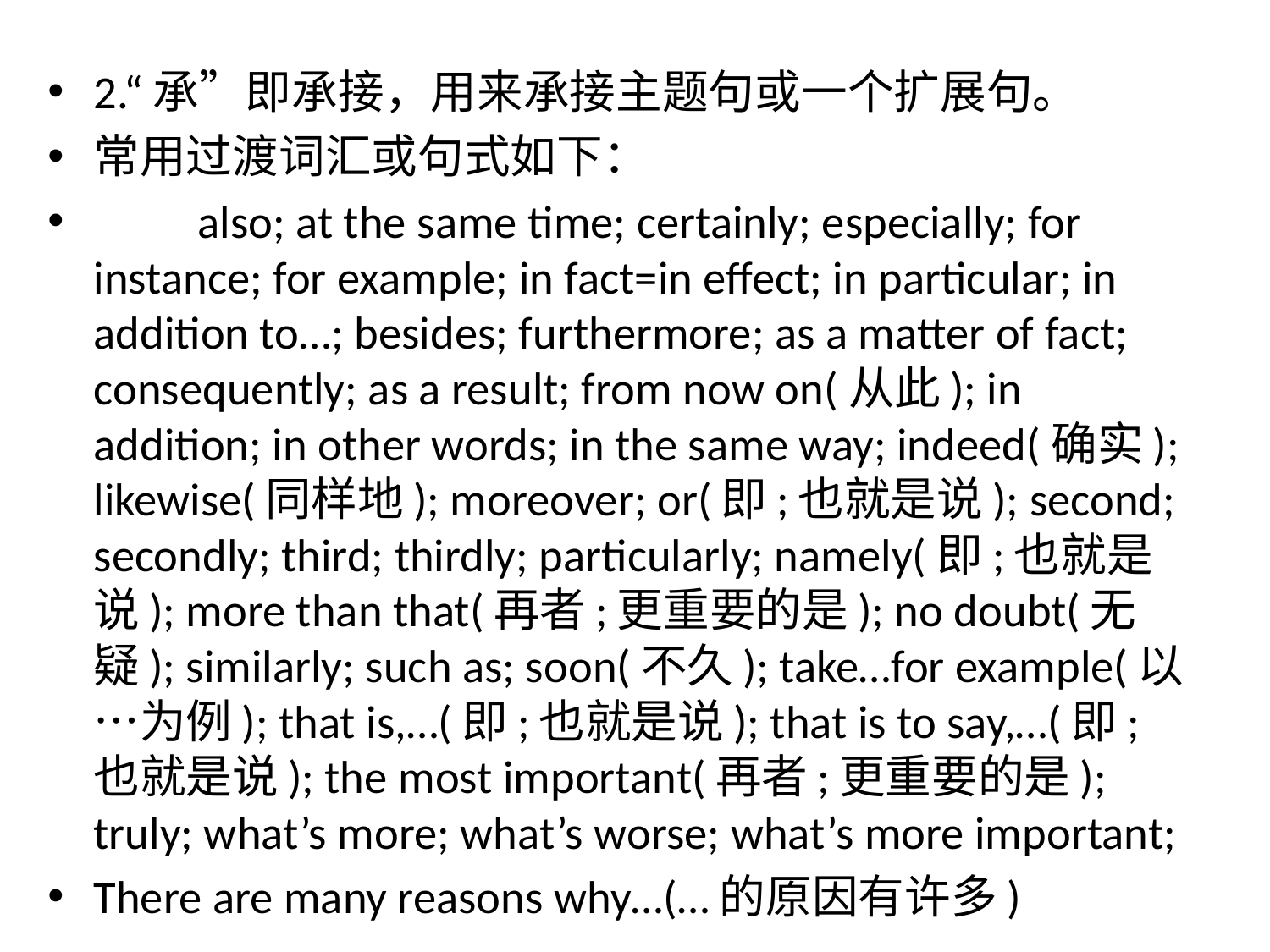

2.“承”即承接，用来承接主题句或一个扩展句。
常用过渡词汇或句式如下：
	also; at the same time; certainly; especially; for instance; for example; in fact=in effect; in particular; in addition to…; besides; furthermore; as a matter of fact; consequently; as a result; from now on(从此); in addition; in other words; in the same way; indeed(确实); likewise(同样地); moreover; or(即;也就是说); second; secondly; third; thirdly; particularly; namely(即;也就是说); more than that(再者;更重要的是); no doubt(无疑); similarly; such as; soon(不久); take…for example(以…为例); that is,…(即;也就是说); that is to say,…(即;也就是说); the most important(再者;更重要的是); truly; what’s more; what’s worse; what’s more important;
There are many reasons why…(…的原因有许多)